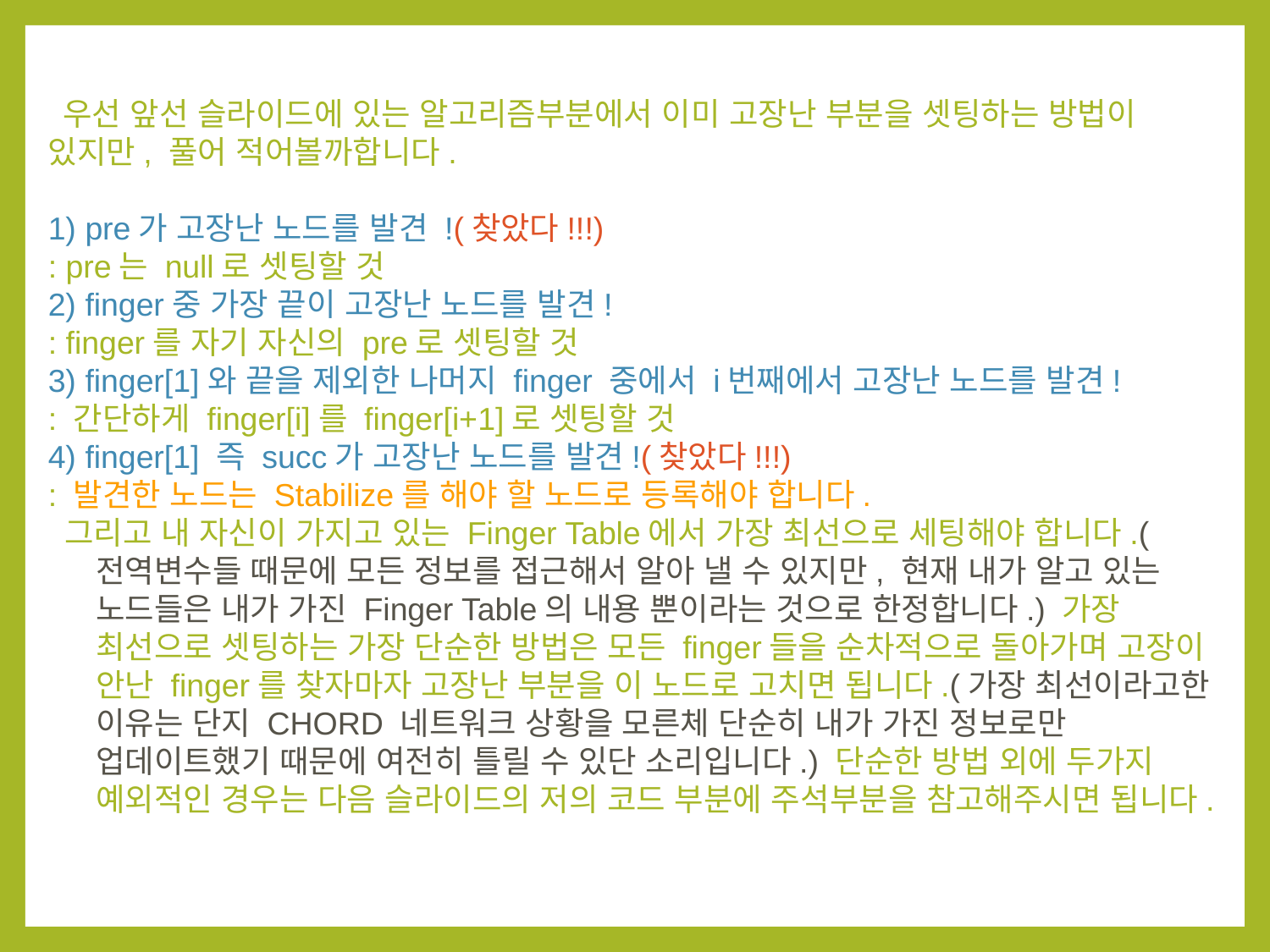

우선 앞선 슬라이드에 있는 알고리즘부분에서 이미 고장난 부분을 셋팅하는 방법이 있지만, 풀어 적어볼까합니다.

1) pre가 고장난 노드를 발견 !(찾았다!!!)
: pre는 null로 셋팅할 것
2) finger중 가장 끝이 고장난 노드를 발견!
: finger를 자기 자신의 pre로 셋팅할 것
3) finger[1]와 끝을 제외한 나머지 finger 중에서 i번째에서 고장난 노드를 발견!
: 간단하게 finger[i]를 finger[i+1]로 셋팅할 것
4) finger[1] 즉 succ가 고장난 노드를 발견!(찾았다!!!)
: 발견한 노드는 Stabilize를 해야 할 노드로 등록해야 합니다.
 그리고 내 자신이 가지고 있는 Finger Table에서 가장 최선으로 세팅해야 합니다.(전역변수들 때문에 모든 정보를 접근해서 알아 낼 수 있지만, 현재 내가 알고 있는 노드들은 내가 가진 Finger Table의 내용 뿐이라는 것으로 한정합니다.) 가장 최선으로 셋팅하는 가장 단순한 방법은 모든 finger들을 순차적으로 돌아가며 고장이 안난 finger를 찾자마자 고장난 부분을 이 노드로 고치면 됩니다.(가장 최선이라고한 이유는 단지 CHORD 네트워크 상황을 모른체 단순히 내가 가진 정보로만 업데이트했기 때문에 여전히 틀릴 수 있단 소리입니다.) 단순한 방법 외에 두가지 예외적인 경우는 다음 슬라이드의 저의 코드 부분에 주석부분을 참고해주시면 됩니다.